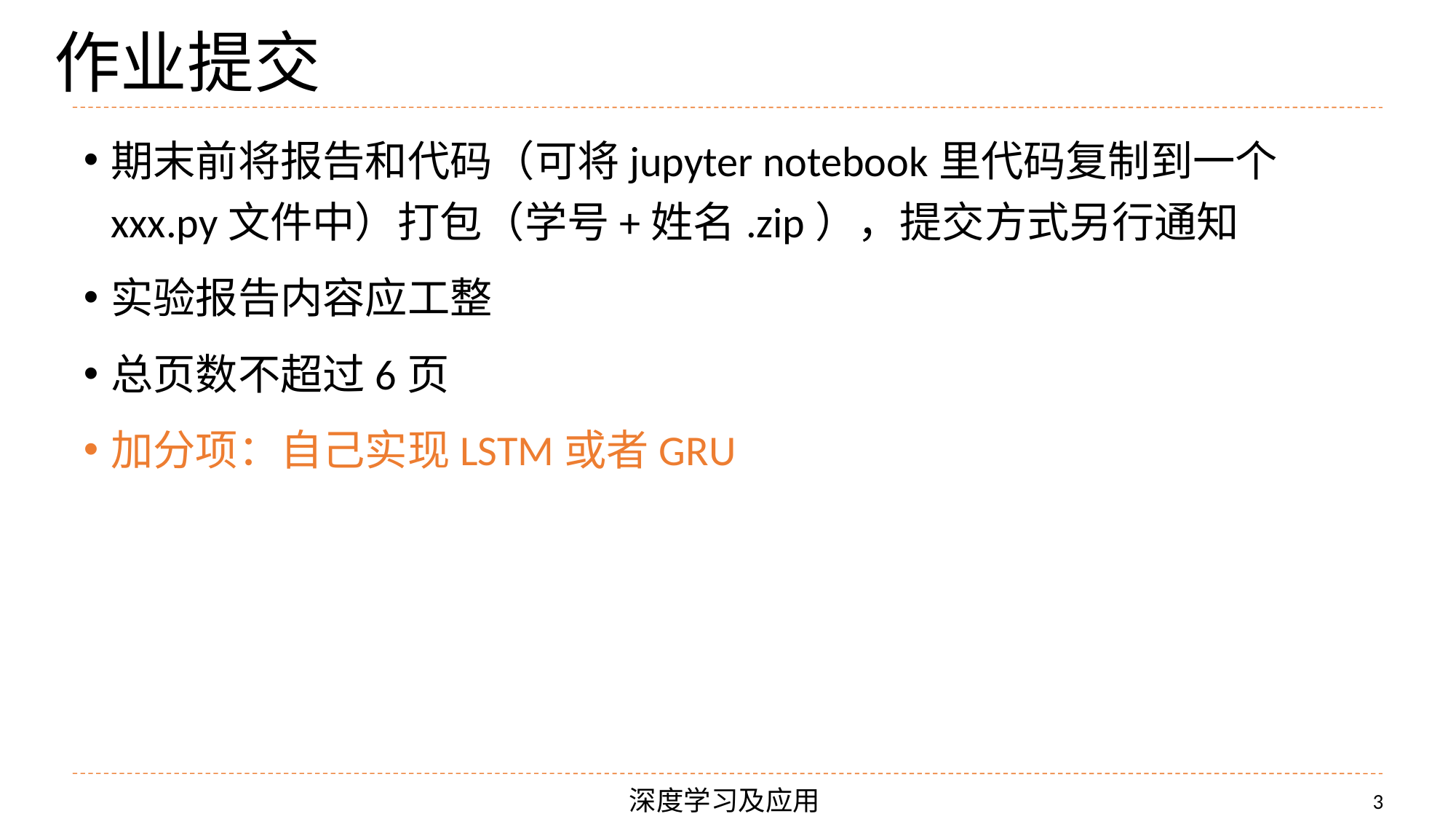

# 作业提交
期末前将报告和代码（可将jupyter notebook里代码复制到一个xxx.py文件中）打包（学号+姓名.zip），提交方式另行通知
实验报告内容应工整
总页数不超过6页
加分项：自己实现LSTM或者GRU